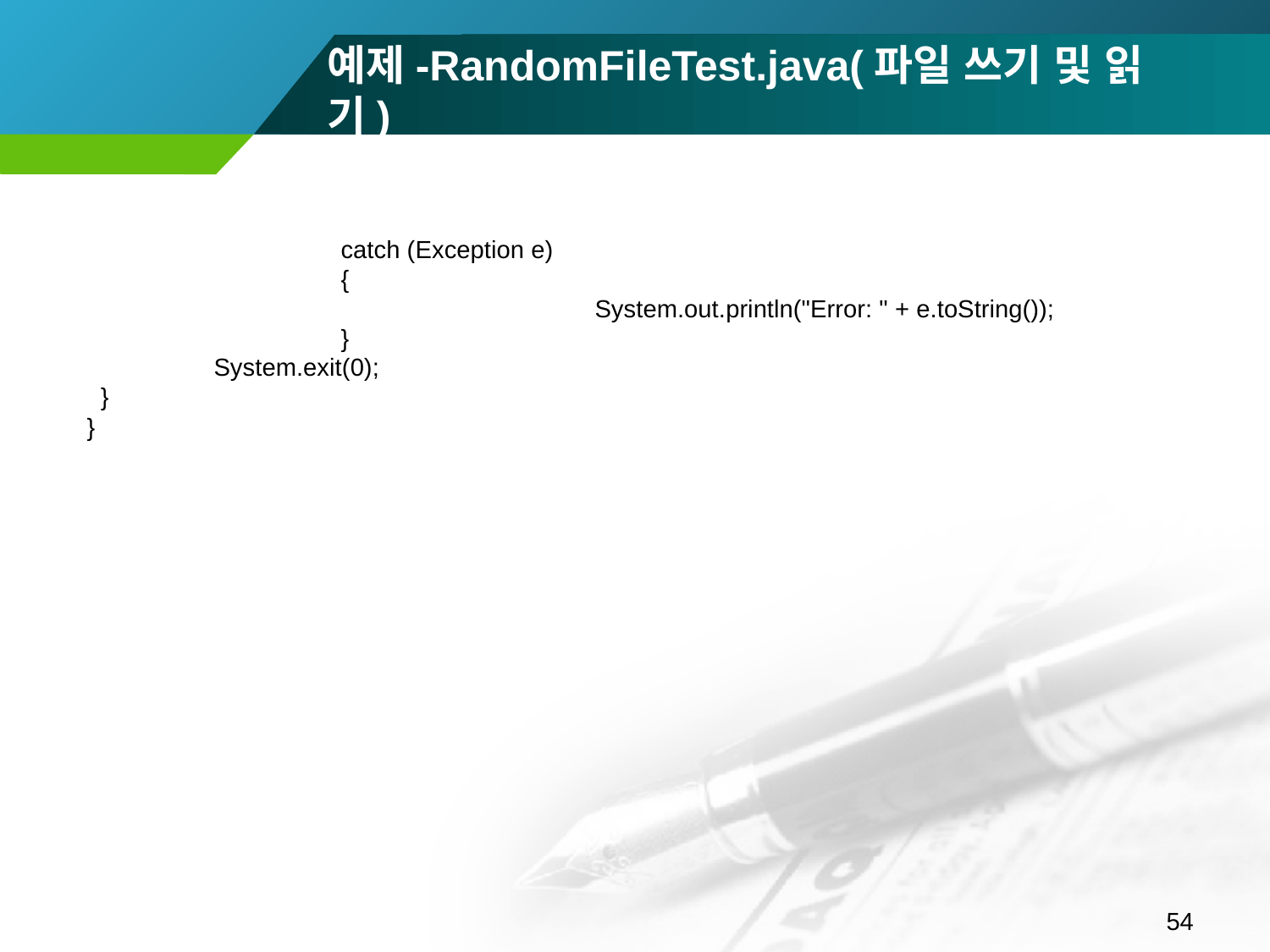

예제-RandomFileTest.java(파일 쓰기 및 읽기)
		catch (Exception e)
		{
				System.out.println("Error: " + e.toString());
		}
	System.exit(0);
  }
}
54